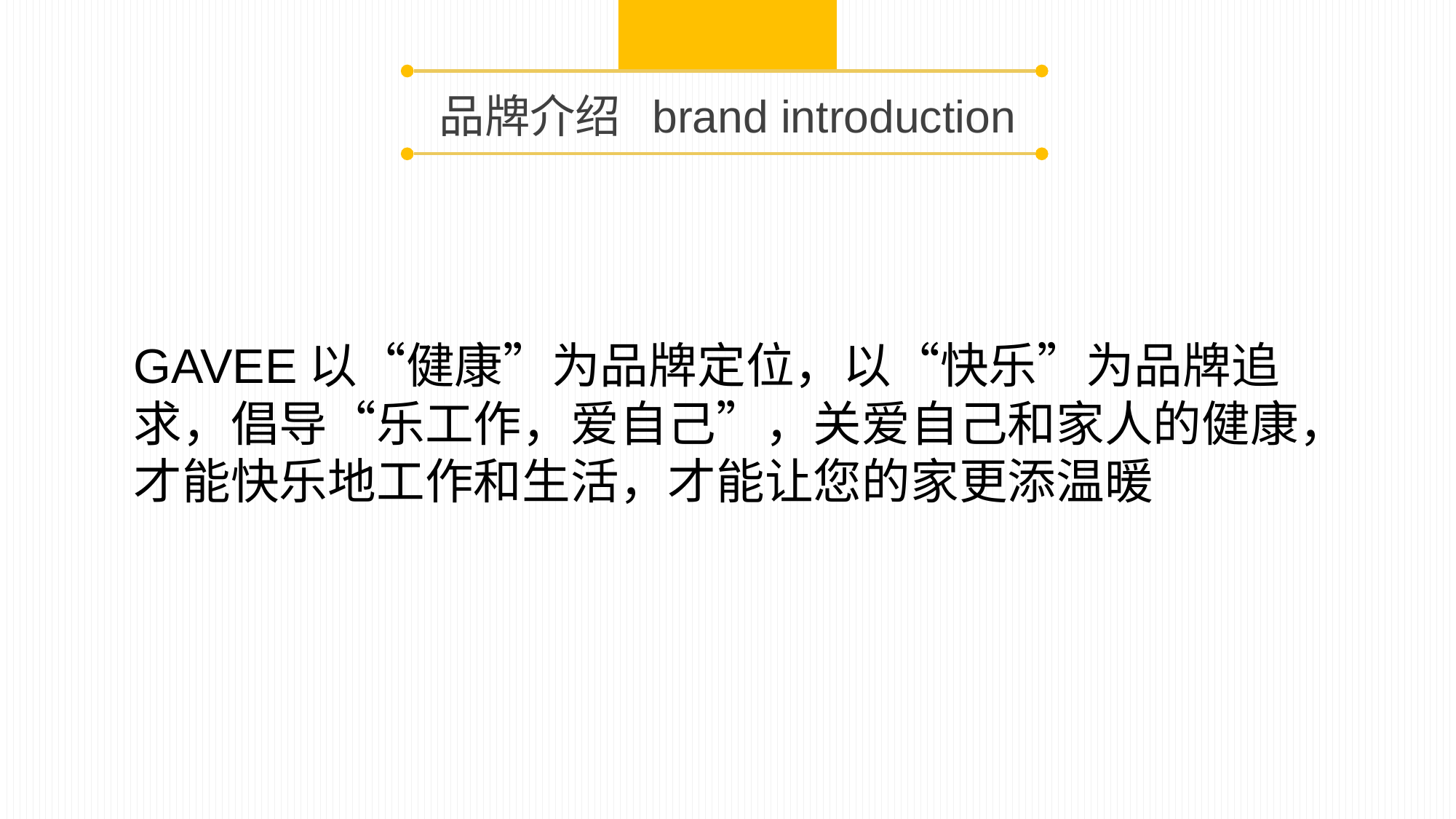

品牌介绍  brand introduction

GAVEE以“健康”为品牌定位，以“快乐”为品牌追求，倡导“乐工作，爱自己”，关爱自己和家人的健康，才能快乐地工作和生活，才能让您的家更添温暖